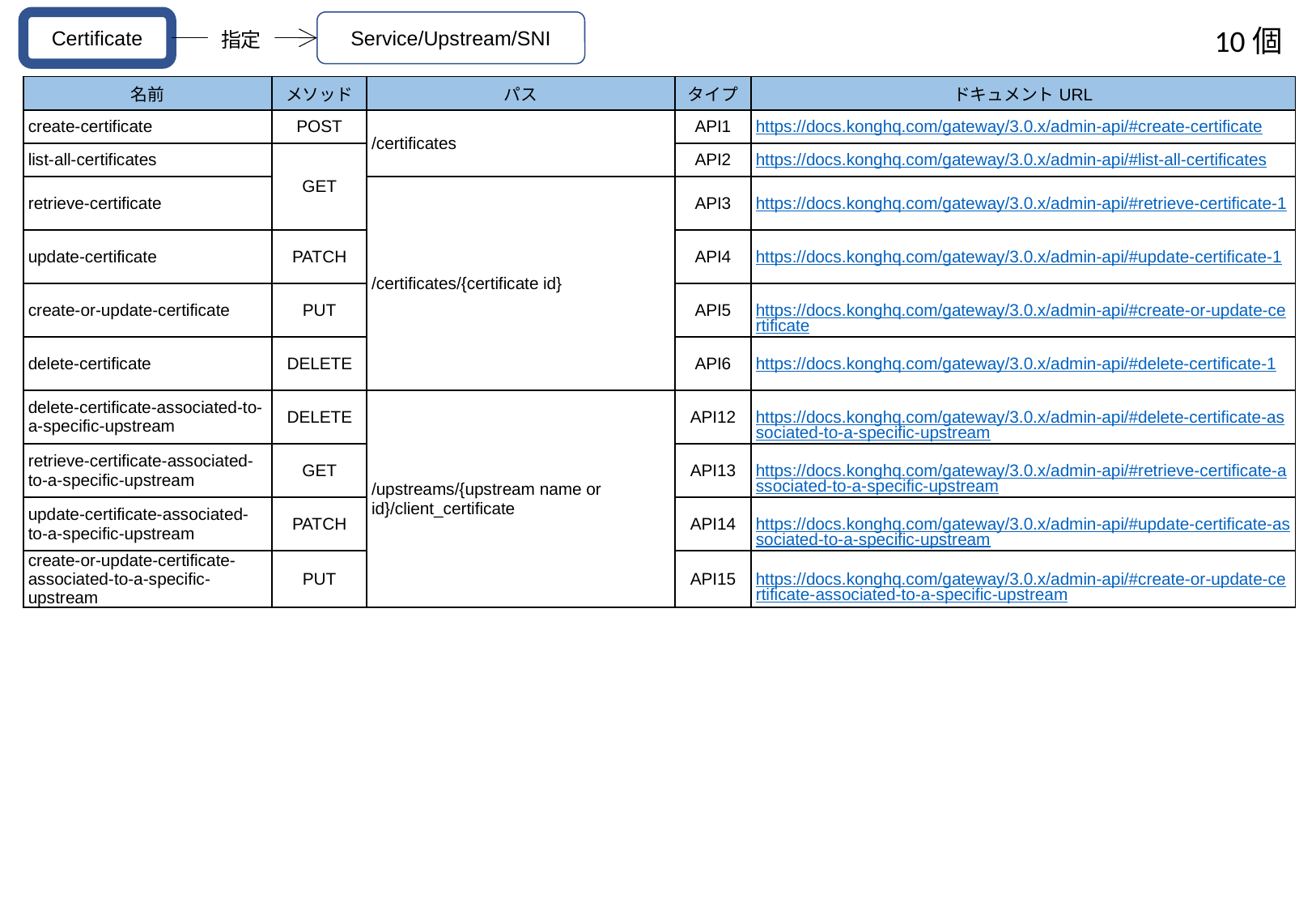

Certificate
Service/Upstream/SNI
10個
指定
| 名前 | メソッド | パス | タイプ | ドキュメントURL |
| --- | --- | --- | --- | --- |
| create-certificate | POST | /certificates | API1 | https://docs.konghq.com/gateway/3.0.x/admin-api/#create-certificate |
| list-all-certificates | GET | /certificates | API2 | https://docs.konghq.com/gateway/3.0.x/admin-api/#list-all-certificates |
| retrieve-certificate |  | /certificates/{certificate id} | API3 | https://docs.konghq.com/gateway/3.0.x/admin-api/#retrieve-certificate-1 |
| update-certificate | PATCH | /certificates/{certificate id} | API4 | https://docs.konghq.com/gateway/3.0.x/admin-api/#update-certificate-1 |
| create-or-update-certificate | PUT | /certificates/{certificate id} | API5 | https://docs.konghq.com/gateway/3.0.x/admin-api/#create-or-update-certificate |
| delete-certificate | DELETE | /certificates/{certificate id} | API6 | https://docs.konghq.com/gateway/3.0.x/admin-api/#delete-certificate-1 |
| delete-certificate-associated-to-a-specific-upstream | DELETE | /upstreams/{upstream name or id}/client\_certificate | API12 | https://docs.konghq.com/gateway/3.0.x/admin-api/#delete-certificate-associated-to-a-specific-upstream |
| retrieve-certificate-associated-to-a-specific-upstream | GET | /upstreams/{upstream name or id}/client\_certificate | API13 | https://docs.konghq.com/gateway/3.0.x/admin-api/#retrieve-certificate-associated-to-a-specific-upstream |
| update-certificate-associated-to-a-specific-upstream | PATCH | /upstreams/{upstream name or id}/client\_certificate | API14 | https://docs.konghq.com/gateway/3.0.x/admin-api/#update-certificate-associated-to-a-specific-upstream |
| create-or-update-certificate-associated-to-a-specific-upstream | PUT | /upstreams/{upstream name or id}/client\_certificate | API15 | https://docs.konghq.com/gateway/3.0.x/admin-api/#create-or-update-certificate-associated-to-a-specific-upstream |